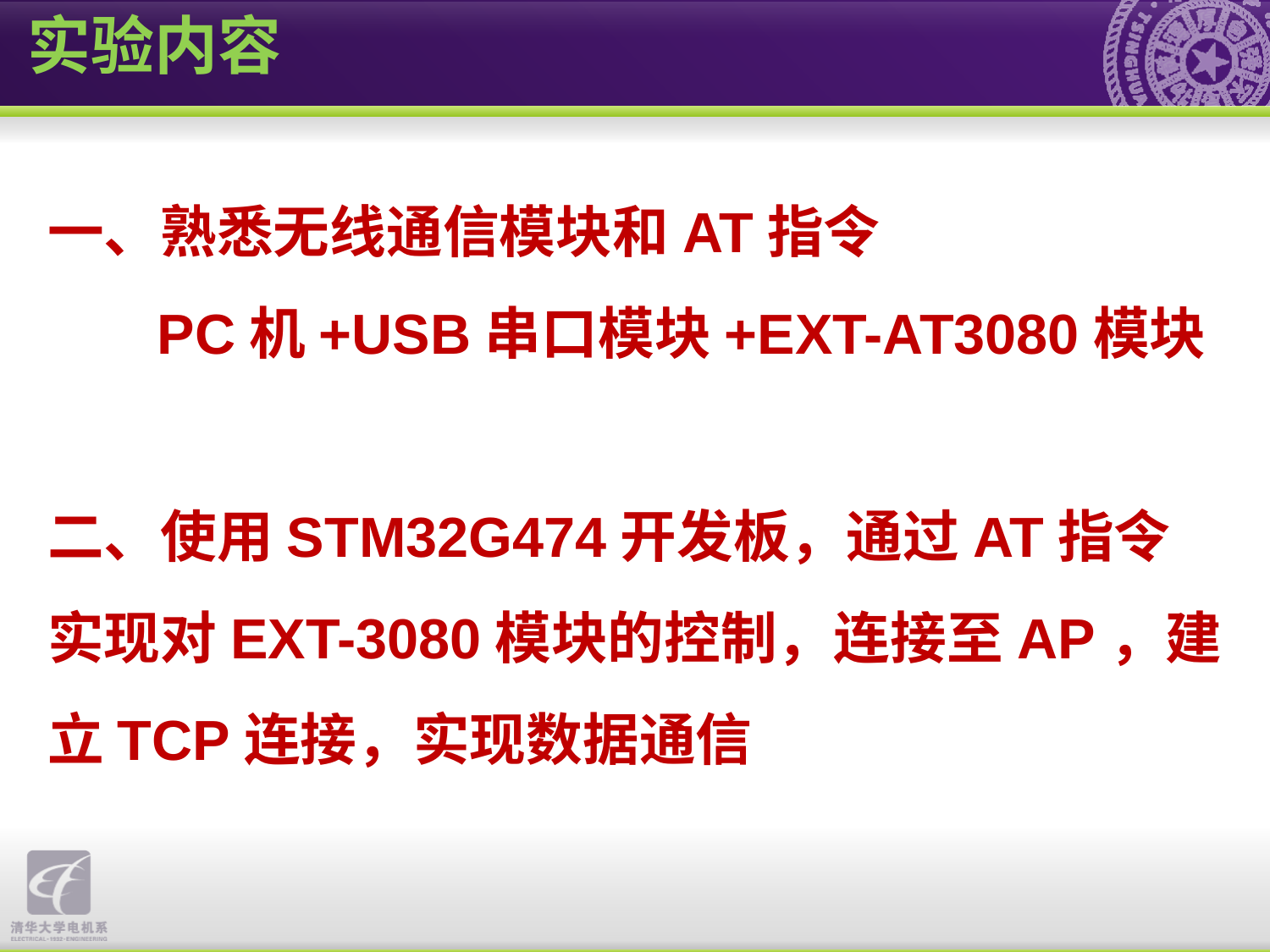

实验内容
一、熟悉无线通信模块和AT指令
       PC机+USB串口模块+EXT-AT3080模块

二、使用STM32G474开发板，通过AT指令实现对EXT-3080模块的控制，连接至AP，建立TCP连接，实现数据通信